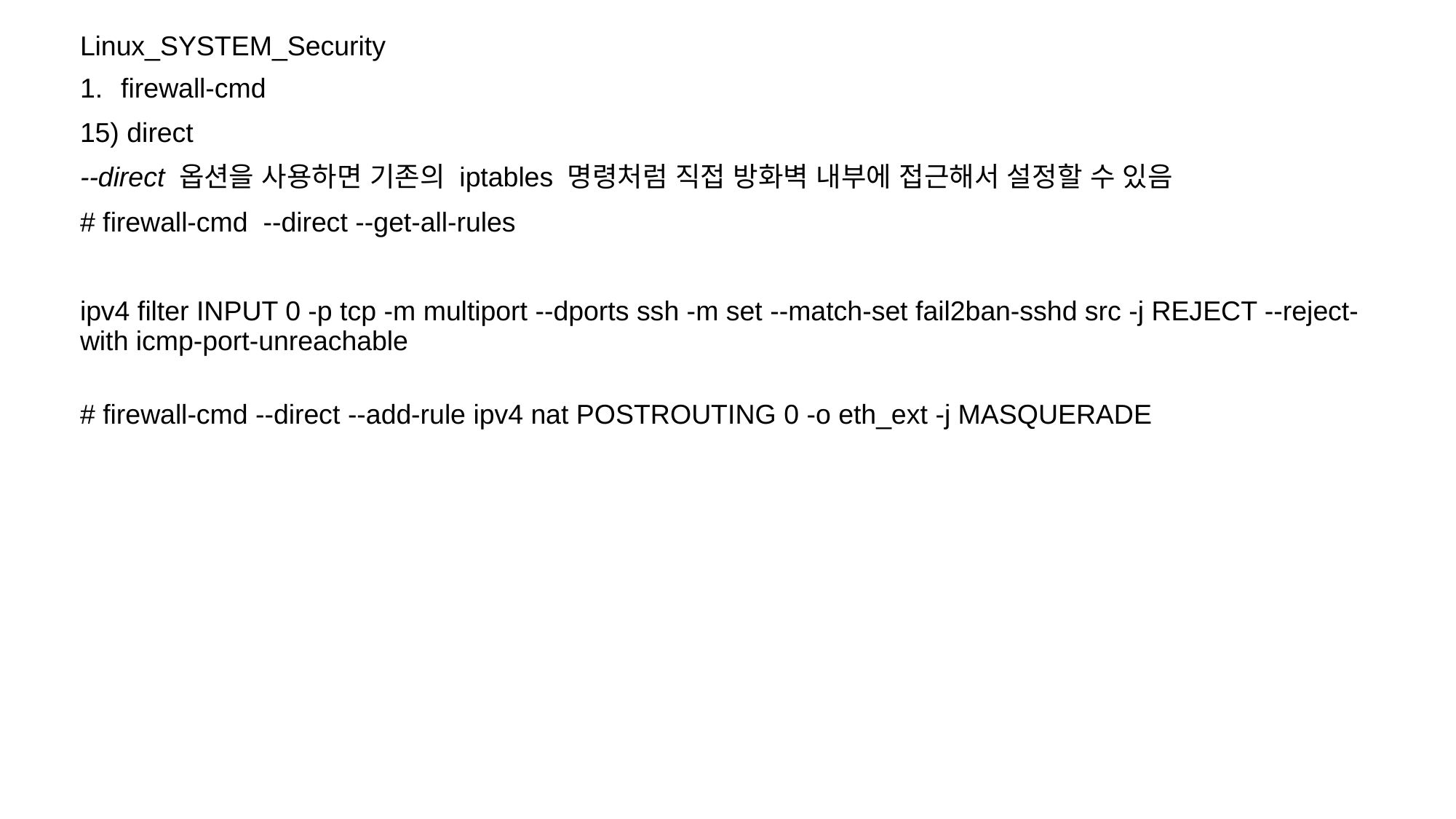

Linux_SYSTEM_Security
firewall-cmd
15) direct
--direct 옵션을 사용하면 기존의 iptables 명령처럼 직접 방화벽 내부에 접근해서 설정할 수 있음
# firewall-cmd  --direct --get-all-rules

ipv4 filter INPUT 0 -p tcp -m multiport --dports ssh -m set --match-set fail2ban-sshd src -j REJECT --reject-with icmp-port-unreachable
# firewall-cmd --direct --add-rule ipv4 nat POSTROUTING 0 -o eth_ext -j MASQUERADE